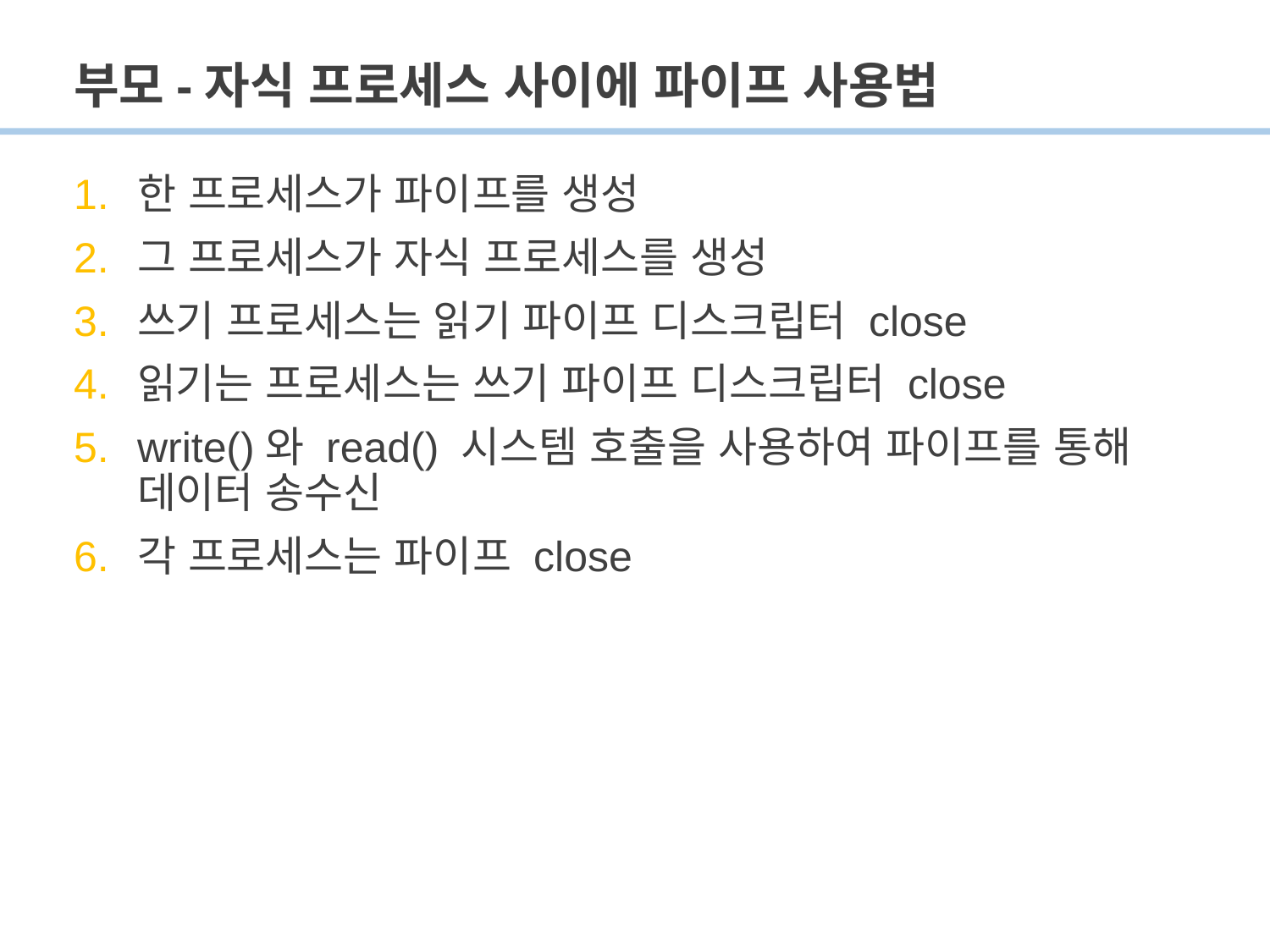

# 부모-자식 프로세스 사이에 파이프 사용법
한 프로세스가 파이프를 생성
그 프로세스가 자식 프로세스를 생성
쓰기 프로세스는 읽기 파이프 디스크립터 close
읽기는 프로세스는 쓰기 파이프 디스크립터 close
write()와 read() 시스템 호출을 사용하여 파이프를 통해   데이터 송수신
각 프로세스는 파이프 close